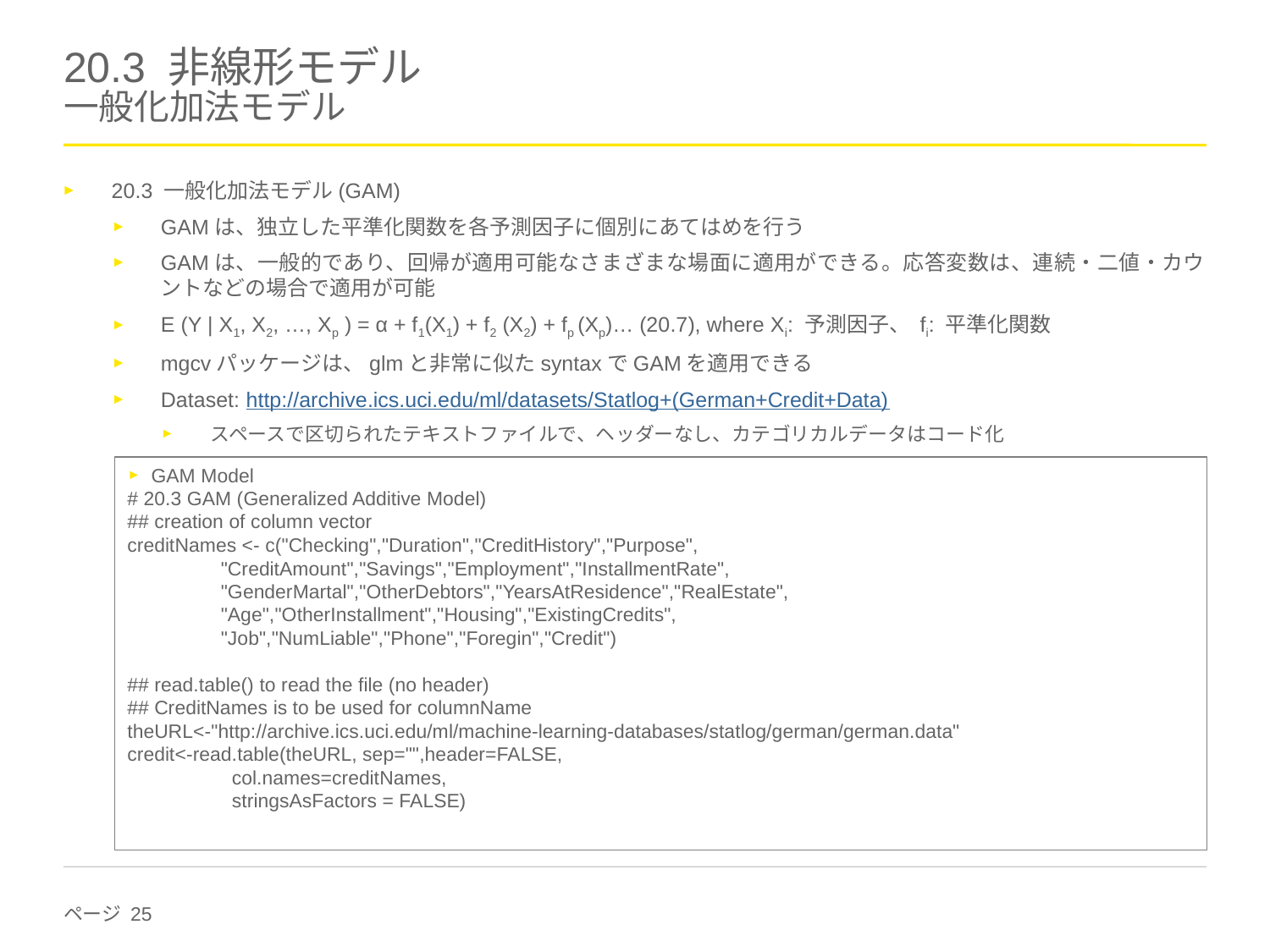

# 20.3 非線形モデル 一般化加法モデル
20.3 一般化加法モデル(GAM)
GAMは、独立した平準化関数を各予測因子に個別にあてはめを行う
GAMは、一般的であり、回帰が適用可能なさまざまな場面に適用ができる。応答変数は、連続・二値・カウントなどの場合で適用が可能
E (Y | X1, X2, …, Xp ) = α + f1(X1) + f2 (X2) + fp (Xp)… (20.7), where Xi: 予測因子、 fi: 平準化関数
mgcvパッケージは、glmと非常に似たsyntaxでGAMを適用できる
Dataset: http://archive.ics.uci.edu/ml/datasets/Statlog+(German+Credit+Data)
スペースで区切られたテキストファイルで、ヘッダーなし、カテゴリカルデータはコード化

GAM Model
# 20.3 GAM (Generalized Additive Model)
## creation of column vector
creditNames <- c("Checking","Duration","CreditHistory","Purpose",
                 "CreditAmount","Savings","Employment","InstallmentRate",
                 "GenderMartal","OtherDebtors","YearsAtResidence","RealEstate",
                 "Age","OtherInstallment","Housing","ExistingCredits",
                 "Job","NumLiable","Phone","Foregin","Credit")

## read.table() to read the file (no header)
## CreditNames is to be used for columnName
theURL<-"http://archive.ics.uci.edu/ml/machine-learning-databases/statlog/german/german.data"
credit<-read.table(theURL, sep="",header=FALSE,
                   col.names=creditNames,
                   stringsAsFactors = FALSE)